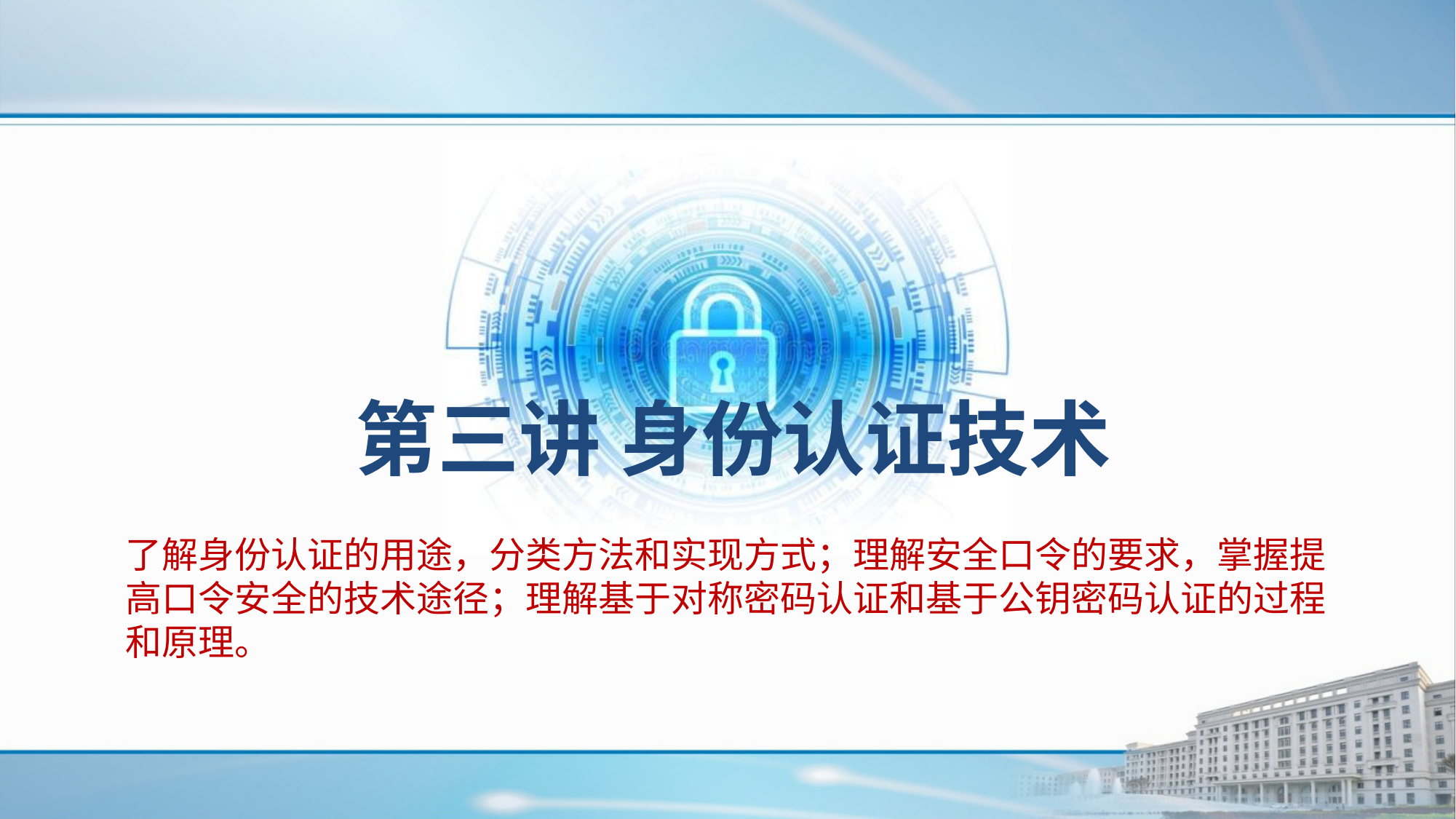

第三讲 身份认证技术
# 了解身份认证的用途，分类方法和实现方式；理解安全口令的要求，掌握提高口令安全的技术途径；理解基于对称密码认证和基于公钥密码认证的过程和原理。